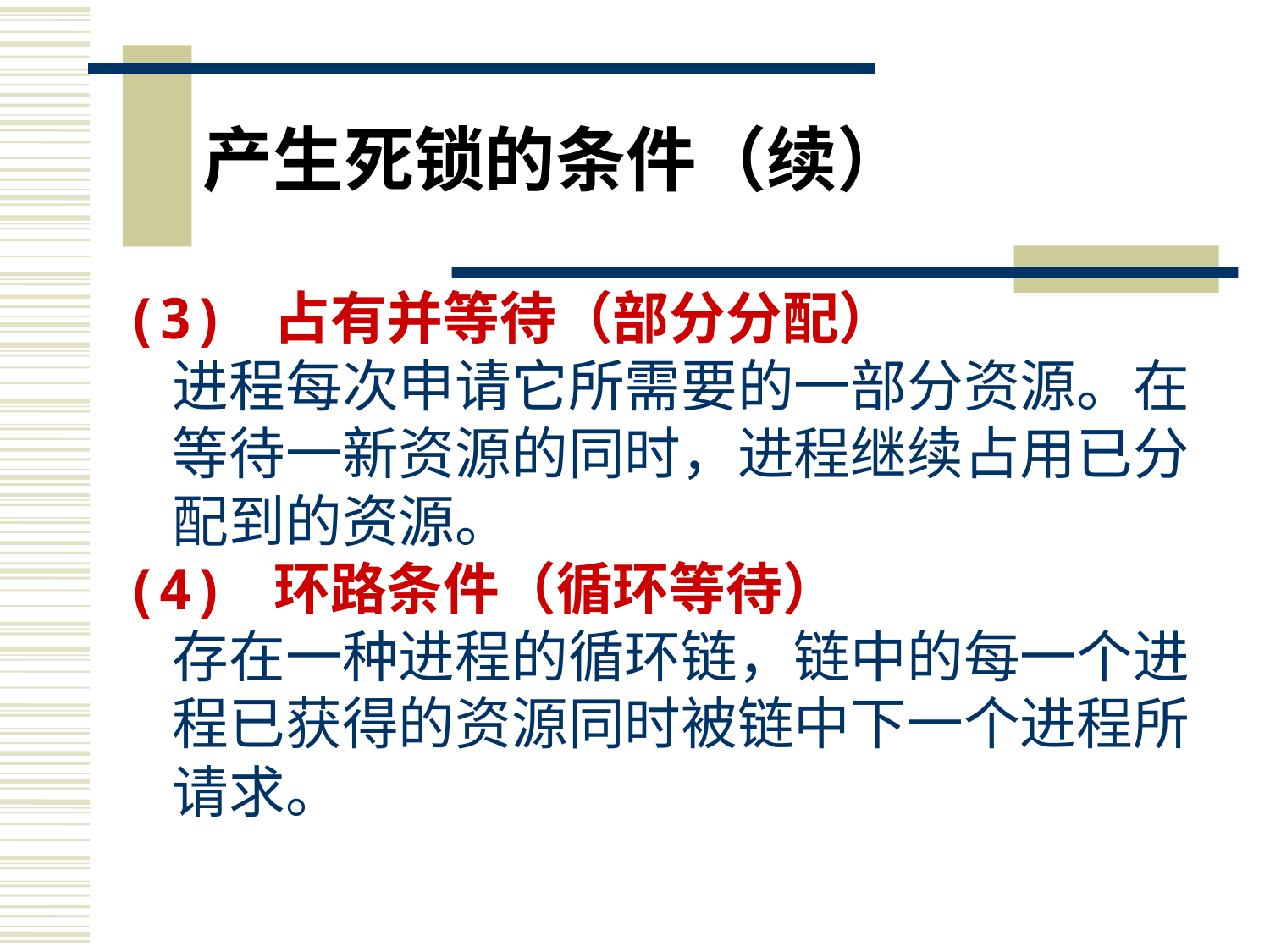

# 产生死锁的条件（续）
(3) 占有并等待（部分分配）
	进程每次申请它所需要的一部分资源。在等待一新资源的同时，进程继续占用已分配到的资源。
(4) 环路条件（循环等待）
	存在一种进程的循环链，链中的每一个进程已获得的资源同时被链中下一个进程所请求。